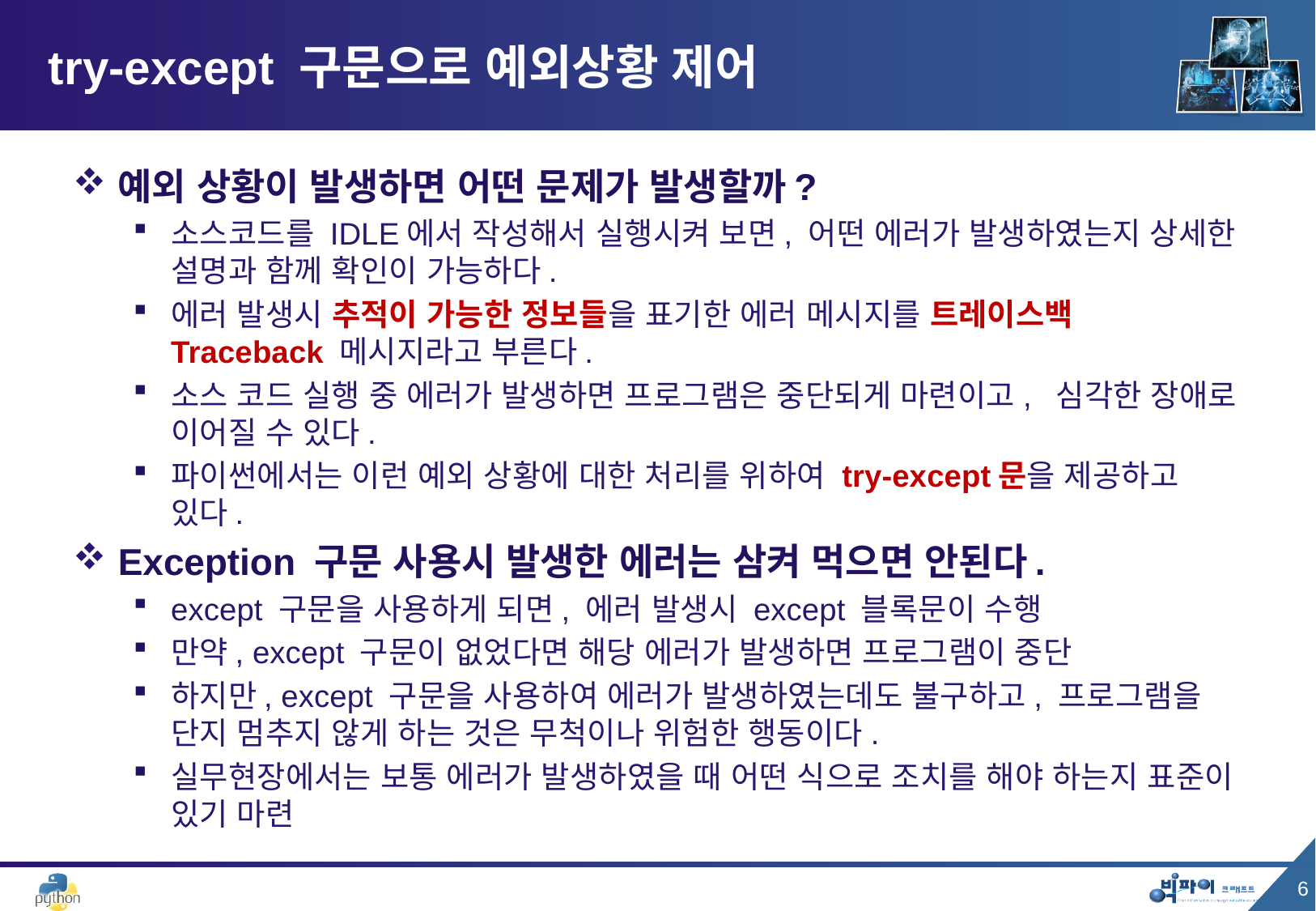

# try-except 구문으로 예외상황 제어
예외 상황이 발생하면 어떤 문제가 발생할까?
소스코드를 IDLE에서 작성해서 실행시켜 보면, 어떤 에러가 발생하였는지 상세한 설명과 함께 확인이 가능하다.
에러 발생시 추적이 가능한 정보들을 표기한 에러 메시지를 트레이스백 Traceback 메시지라고 부른다.
소스 코드 실행 중 에러가 발생하면 프로그램은 중단되게 마련이고,  심각한 장애로 이어질 수 있다.
파이썬에서는 이런 예외 상황에 대한 처리를 위하여 try-except문을 제공하고 있다.
Exception 구문 사용시 발생한 에러는 삼켜 먹으면 안된다.
except 구문을 사용하게 되면, 에러 발생시 except 블록문이 수행
만약, except 구문이 없었다면 해당 에러가 발생하면 프로그램이 중단
하지만, except 구문을 사용하여 에러가 발생하였는데도 불구하고, 프로그램을 단지 멈추지 않게 하는 것은 무척이나 위험한 행동이다.
실무현장에서는 보통 에러가 발생하였을 때 어떤 식으로 조치를 해야 하는지 표준이 있기 마련